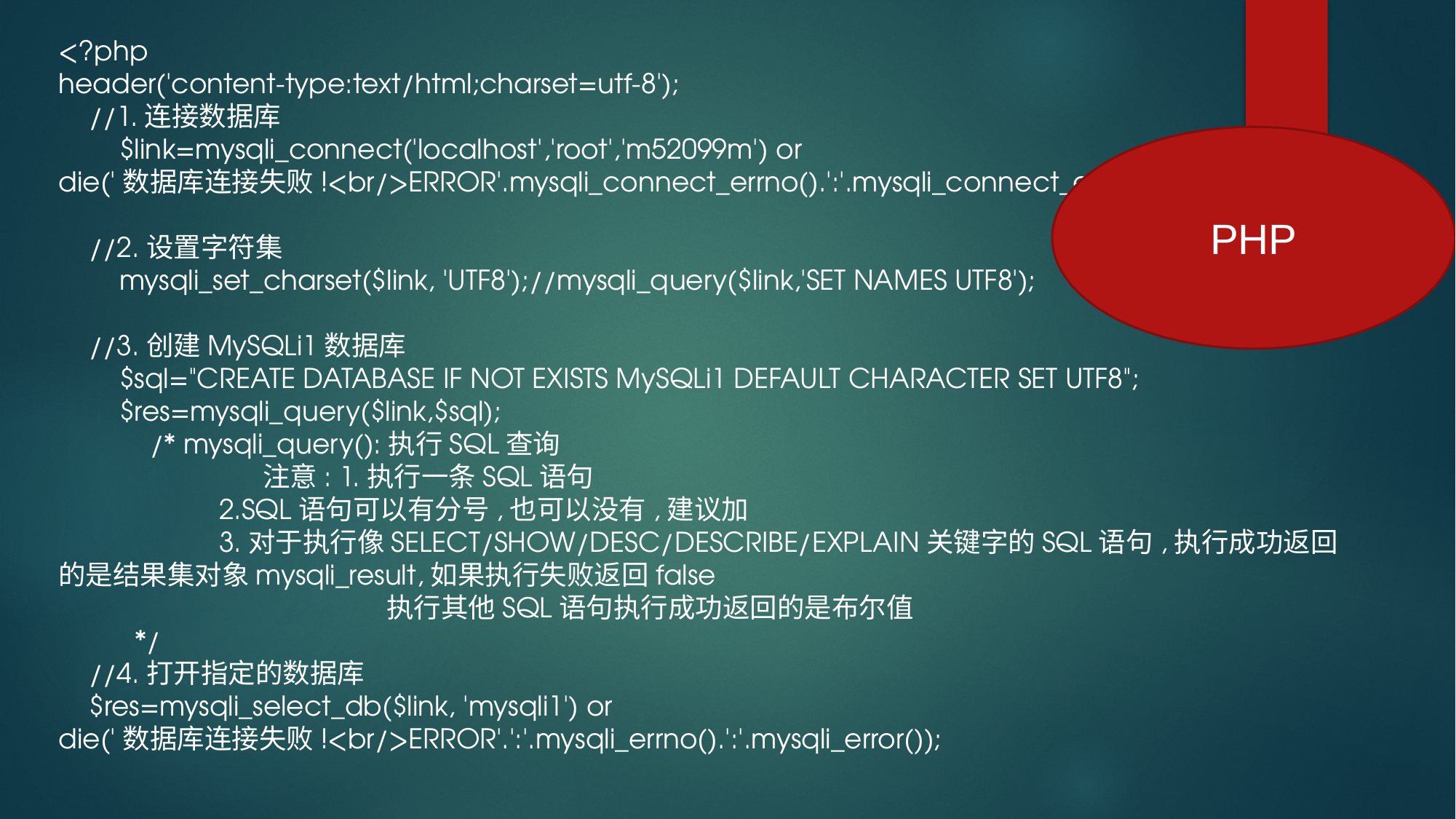

<?php
header('content-type:text/html;charset=utf-8');
    //1.连接数据库
        $link=mysqli_connect('localhost','root','m52099m') or die('数据库连接失败!<br/>ERROR'.mysqli_connect_errno().':'.mysqli_connect_error());

    //2.设置字符集
        mysqli_set_charset($link, 'UTF8');//mysqli_query($link,'SET NAMES UTF8');

    //3.创建MySQLi1数据库
        $sql="CREATE DATABASE IF NOT EXISTS MySQLi1 DEFAULT CHARACTER SET UTF8";
        $res=mysqli_query($link,$sql);
            /* mysqli_query():执行SQL查询
                                注意: 1.执行一条SQL语句
                     2.SQL语句可以有分号,也可以没有,建议加
                     3.对于执行像SELECT/SHOW/DESC/DESCRIBE/EXPLAIN关键字的SQL语句,执行成功返回的是结果集对象mysqli_result,如果执行失败返回false
                                                    执行其他SQL语句执行成功返回的是布尔值
          */
    //4.打开指定的数据库
    $res=mysqli_select_db($link, 'mysqli1') or die('数据库连接失败!<br/>ERROR'.':'.mysqli_errno().':'.mysqli_error());

PHP